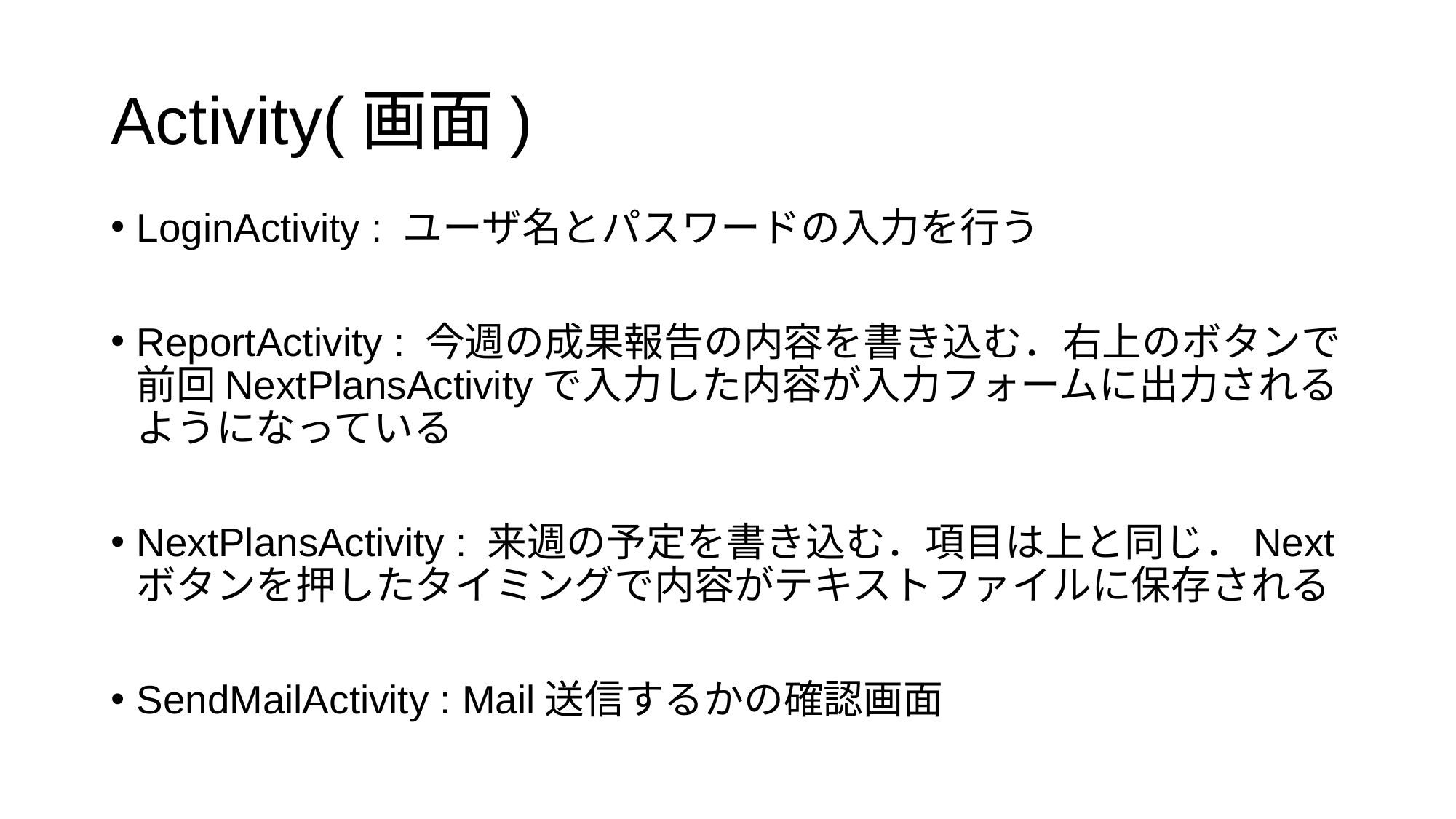

# Activity(画面)
LoginActivity : ユーザ名とパスワードの入力を行う

ReportActivity : 今週の成果報告の内容を書き込む．右上のボタンで前回NextPlansActivityで入力した内容が入力フォームに出力されるようになっている

NextPlansActivity : 来週の予定を書き込む．項目は上と同じ．Nextボタンを押したタイミングで内容がテキストファイルに保存される

SendMailActivity : Mail送信するかの確認画面